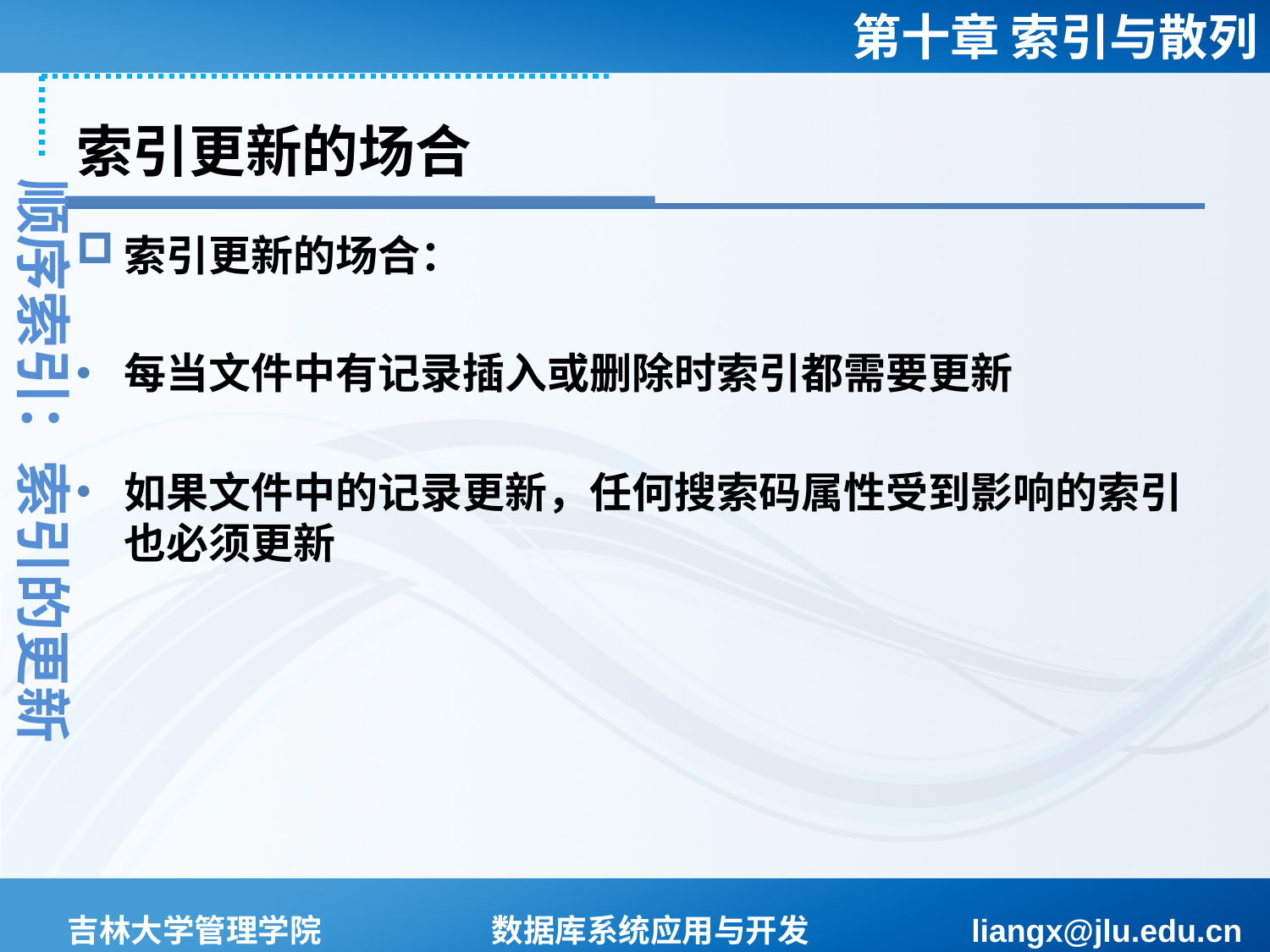

# 索引更新的场合
顺序索引：索引的更新
索引更新的场合：

每当文件中有记录插入或删除时索引都需要更新

如果文件中的记录更新，任何搜索码属性受到影响的索引也必须更新